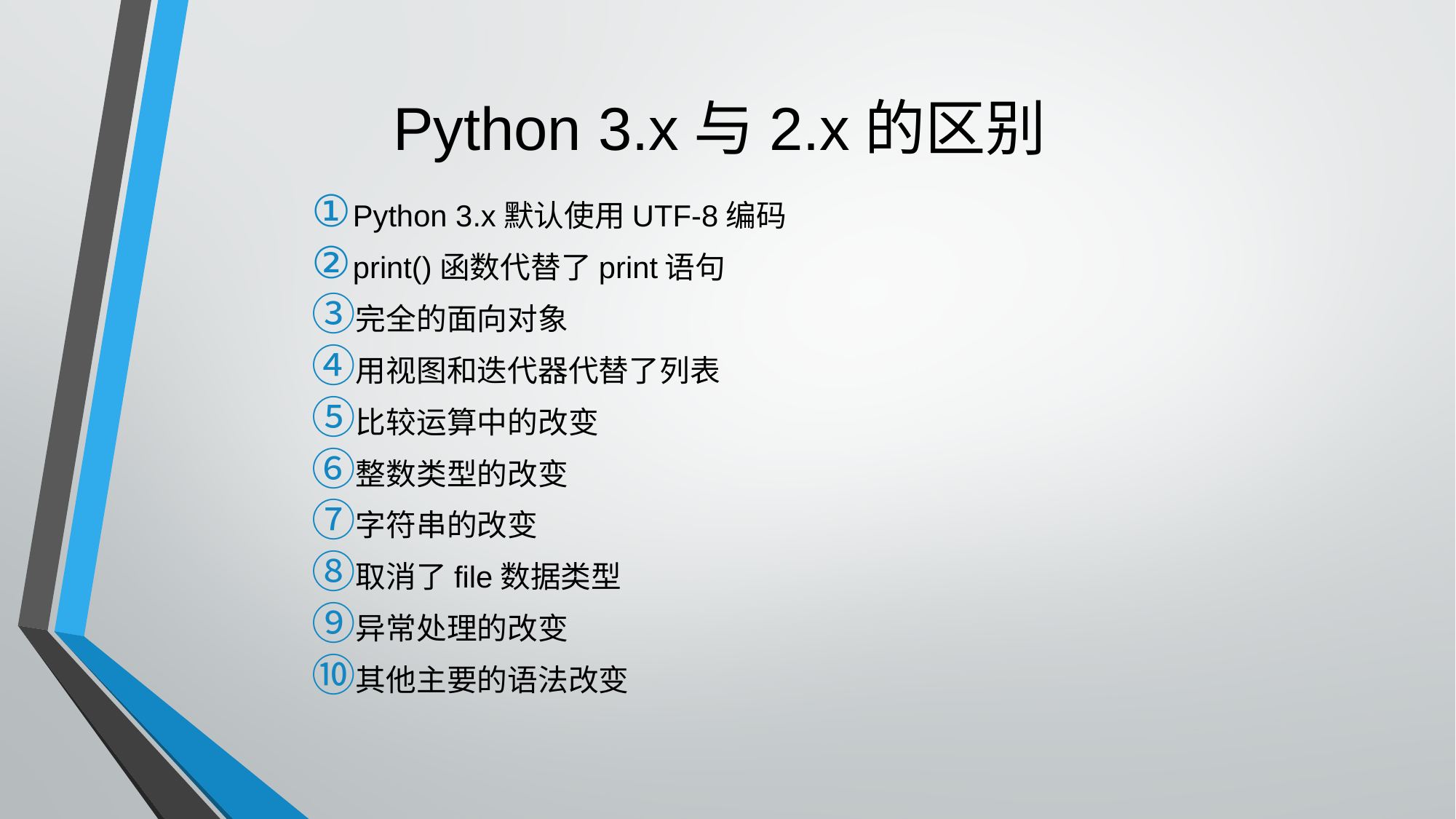

# Python 3.x与2.x的区别
Python 3.x默认使用UTF-8编码
print()函数代替了print语句
完全的面向对象
用视图和迭代器代替了列表
比较运算中的改变
整数类型的改变
字符串的改变
取消了file数据类型
异常处理的改变
其他主要的语法改变